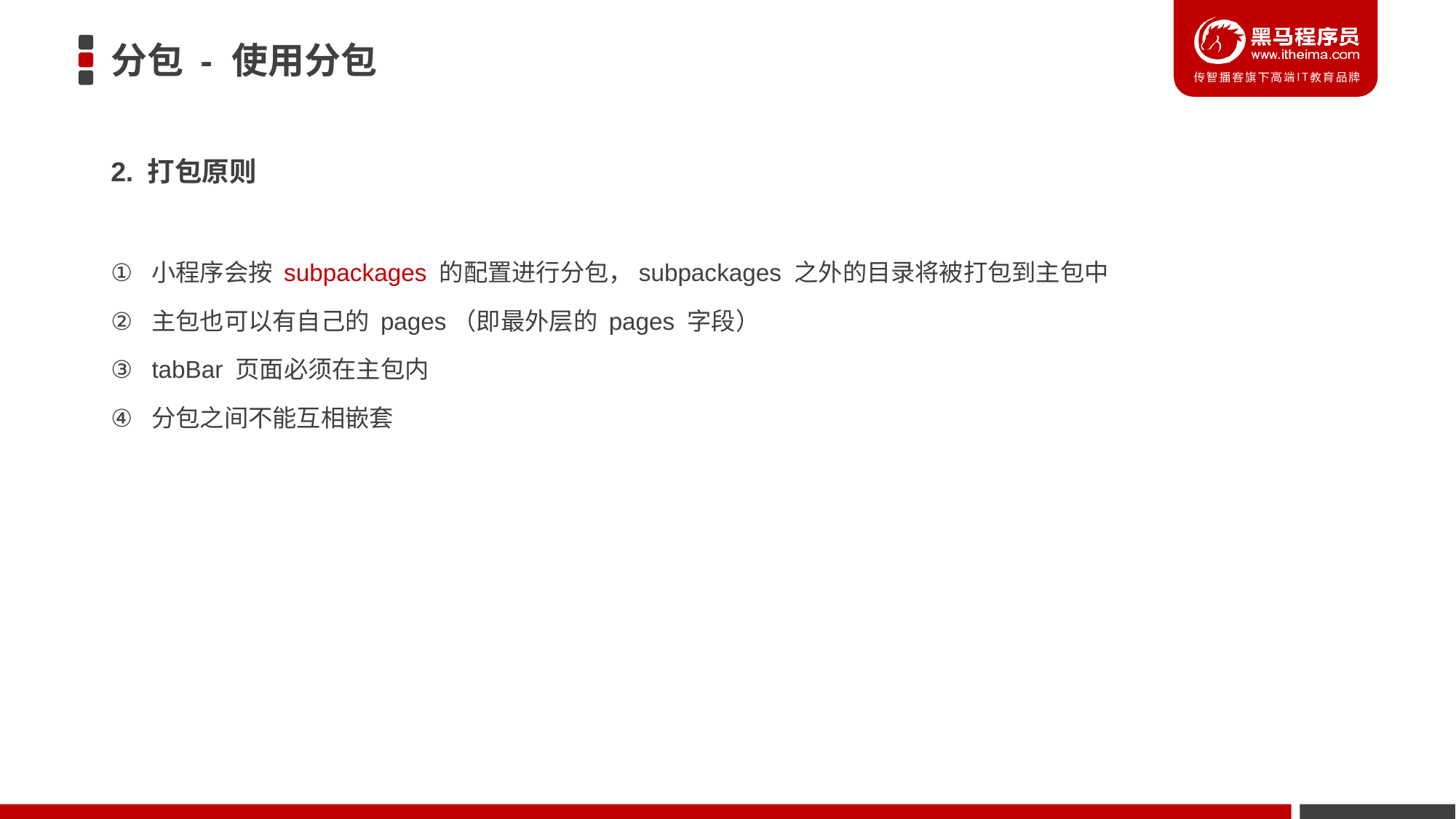

# 分包 - 使用分包
2. 打包原则
小程序会按 subpackages 的配置进行分包，subpackages 之外的目录将被打包到主包中
主包也可以有自己的 pages（即最外层的 pages 字段）
tabBar 页面必须在主包内
分包之间不能互相嵌套